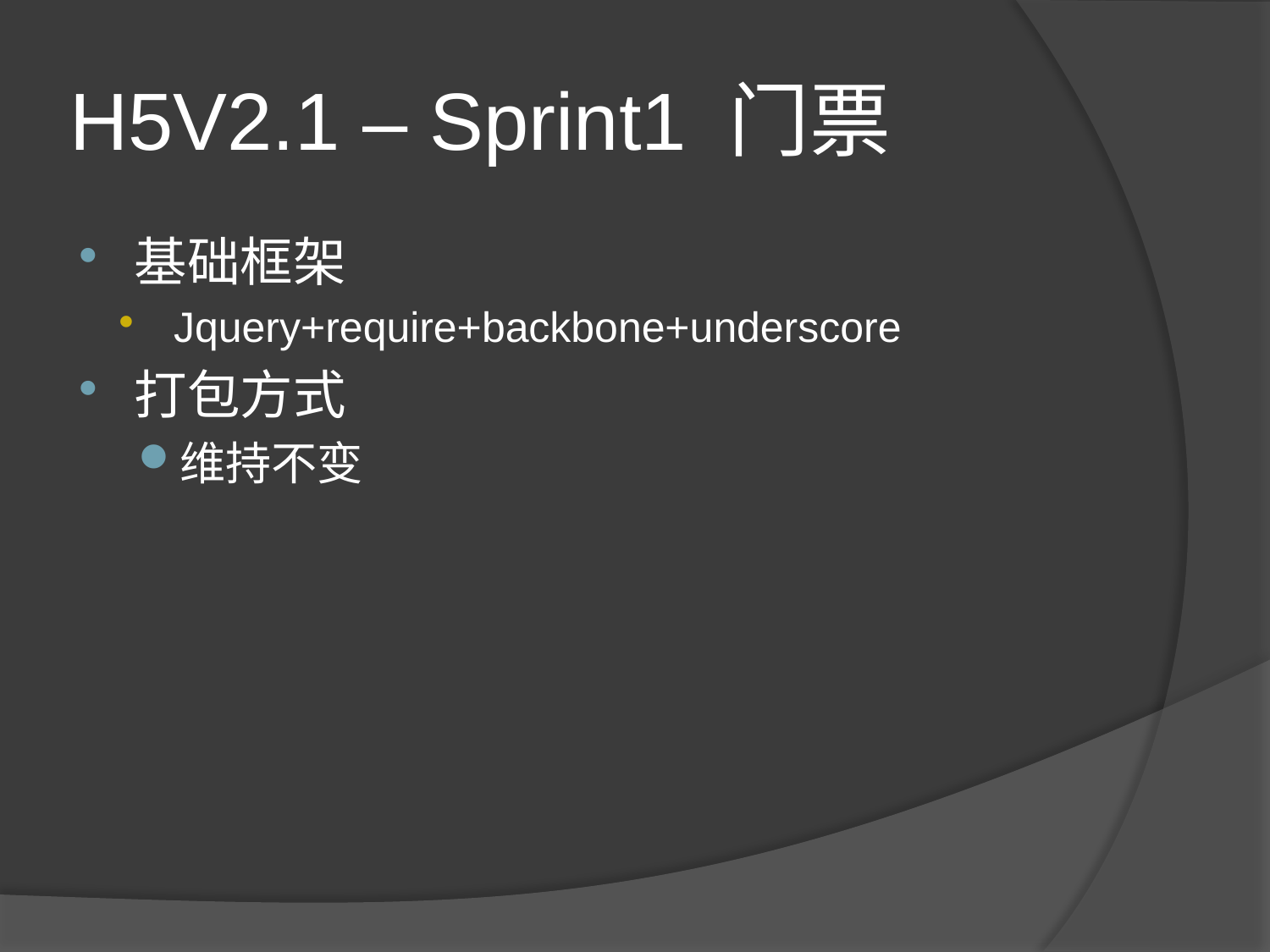

# H5V2.1 – Sprint1 门票
基础框架
Jquery+require+backbone+underscore
打包方式
维持不变